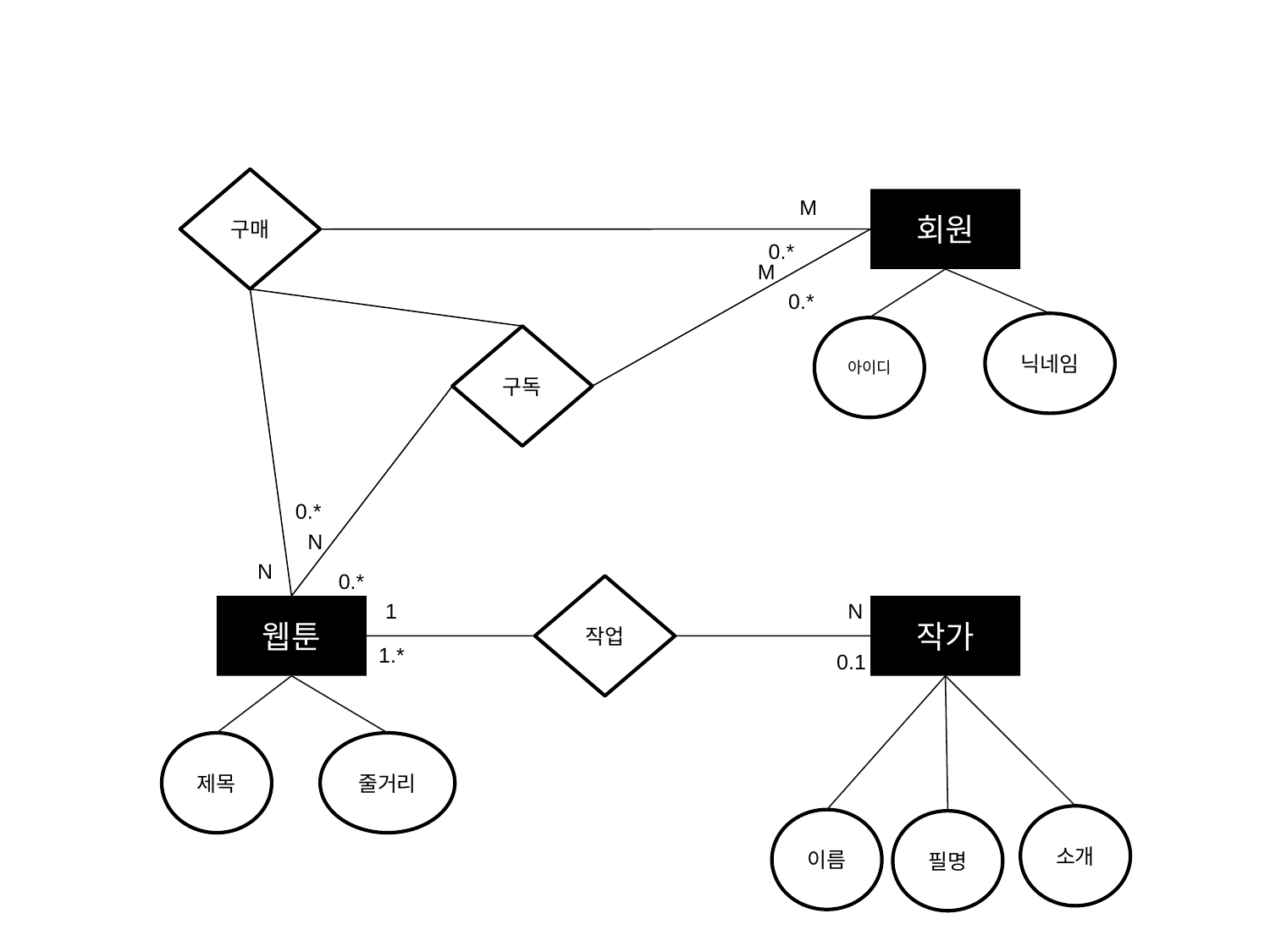

구매
회원
M
0.*
M
0.*
닉네임
아이디
구독
0.*
N
N
0.*
작업
웹툰
1
N
작가
1.*
0.1
제목
줄거리
소개
이름
필명